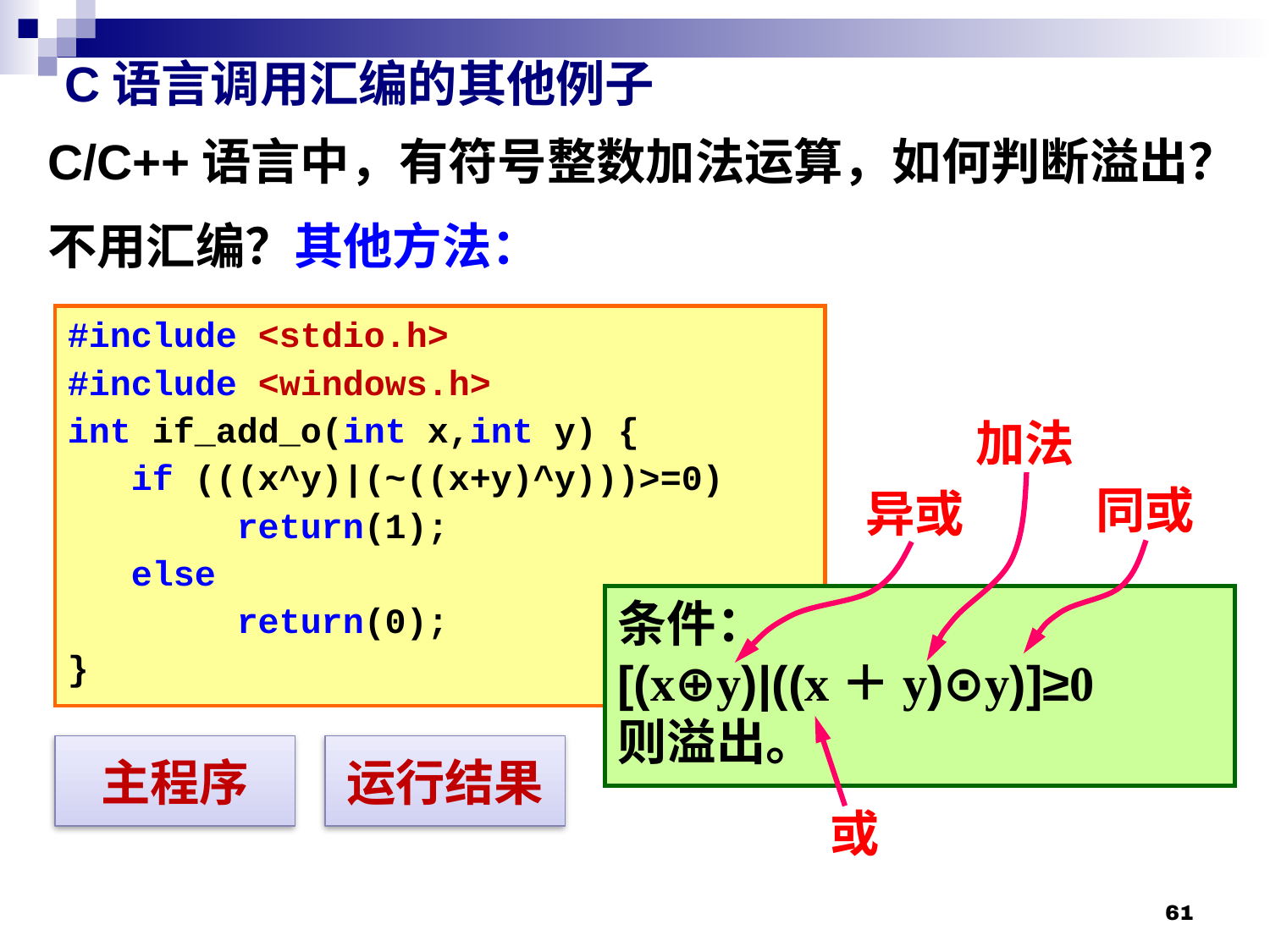

# C语言调用汇编的其他例子
C/C++语言中，有符号整数加法运算，如何判断溢出？
不用汇编？其他方法：
#include <stdio.h>
#include <windows.h>
int if_add_o(int x,int y) {
   if (((x^y)|(~((x+y)^y)))>=0)
        return(1);
   else
        return(0);
}
加法

同或
异或

或
条件：
[(x⊕y)|((x＋y)⊙y)]≥0
则溢出。
主程序
运行结果
61